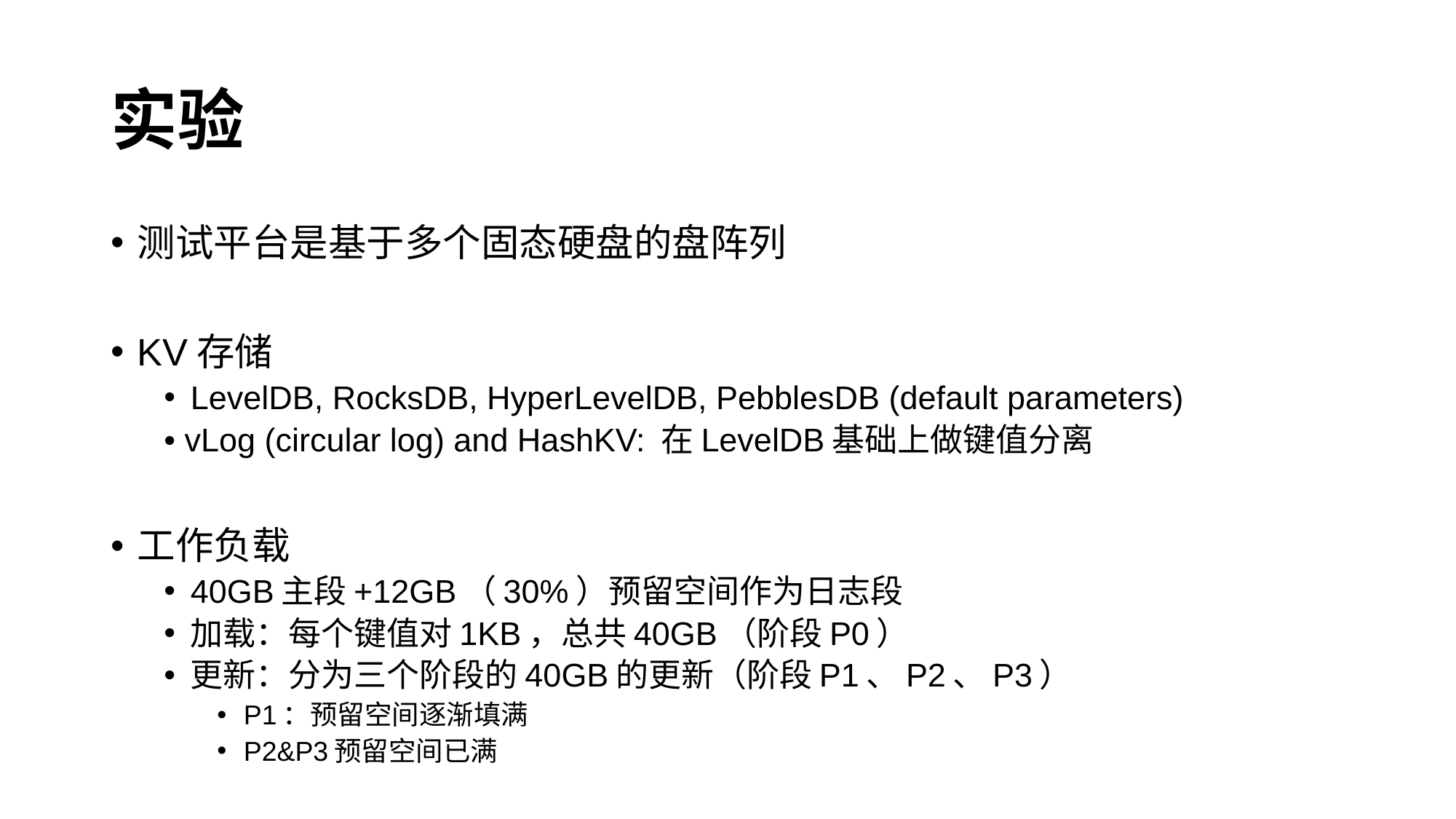

# 实验
测试平台是基于多个固态硬盘的盘阵列

KV存储
LevelDB, RocksDB, HyperLevelDB, PebblesDB (default parameters)
• vLog (circular log) and HashKV: 在LevelDB基础上做键值分离

工作负载
40GB主段+12GB（30%）预留空间作为日志段
加载：每个键值对1KB，总共40GB（阶段P0）
更新：分为三个阶段的40GB的更新（阶段P1、P2、P3）
P1：预留空间逐渐填满
P2&P3预留空间已满